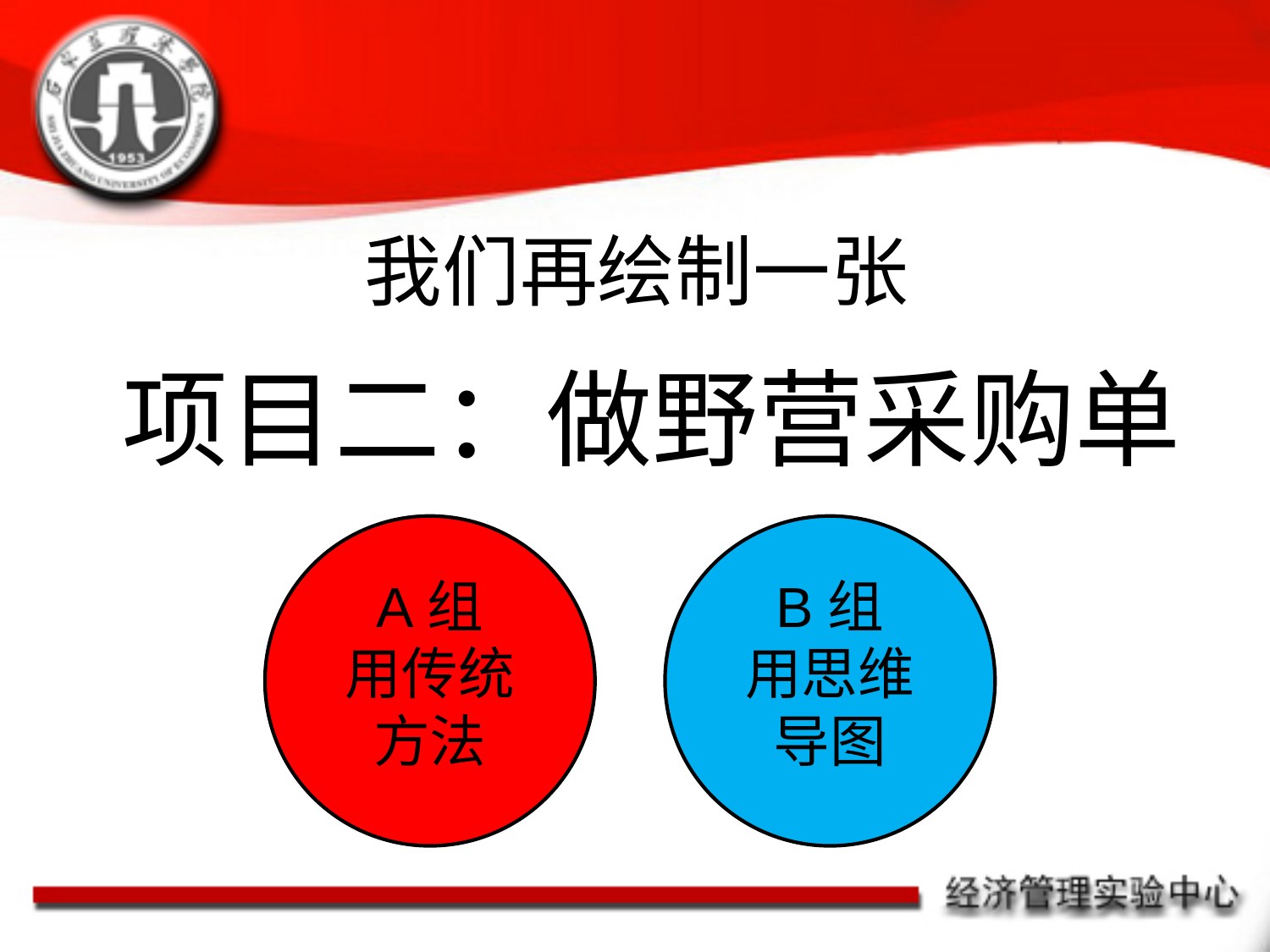

# 我们再绘制一张
项目二：做野营采购单
A组
用传统方法
B组
用思维导图